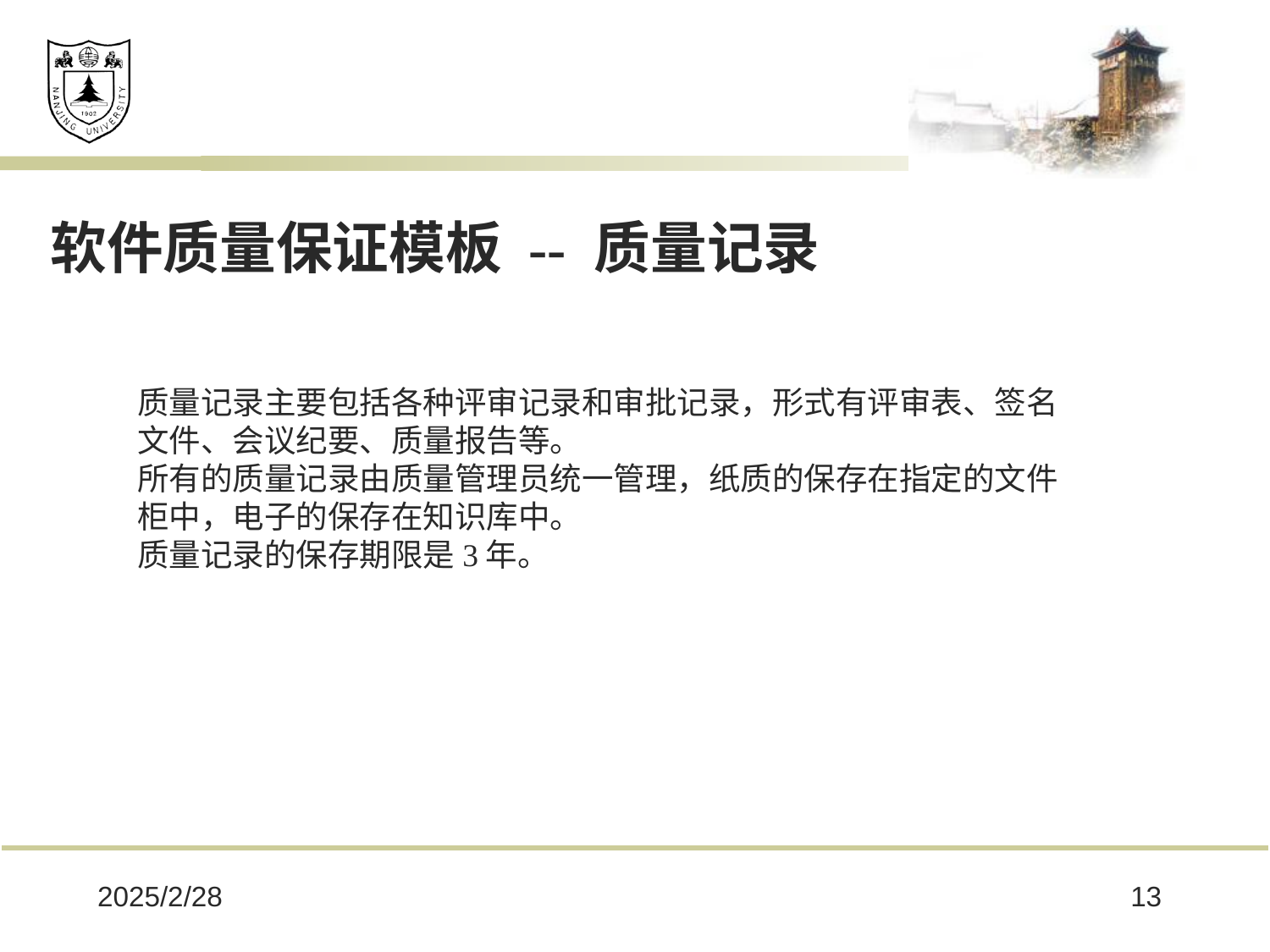

软件质量保证模板 -- 质量记录
质量记录主要包括各种评审记录和审批记录，形式有评审表、签名文件、会议纪要、质量报告等。
所有的质量记录由质量管理员统一管理，纸质的保存在指定的文件柜中，电子的保存在知识库中。
质量记录的保存期限是3年。
2025/2/28
13